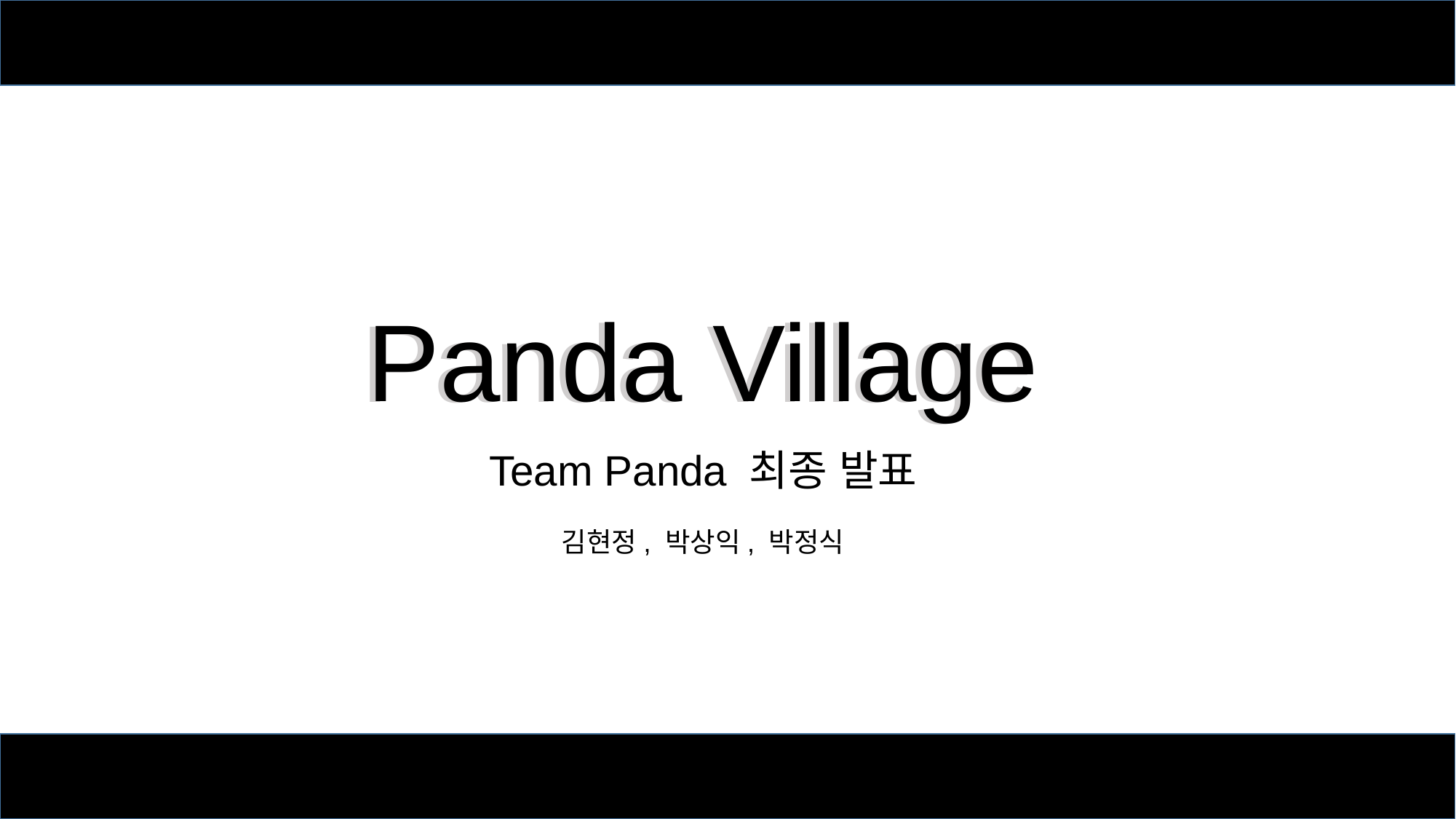

Panda Village

Team Panda 최종 발표

Panda Village

김현정, 박상익, 박정식